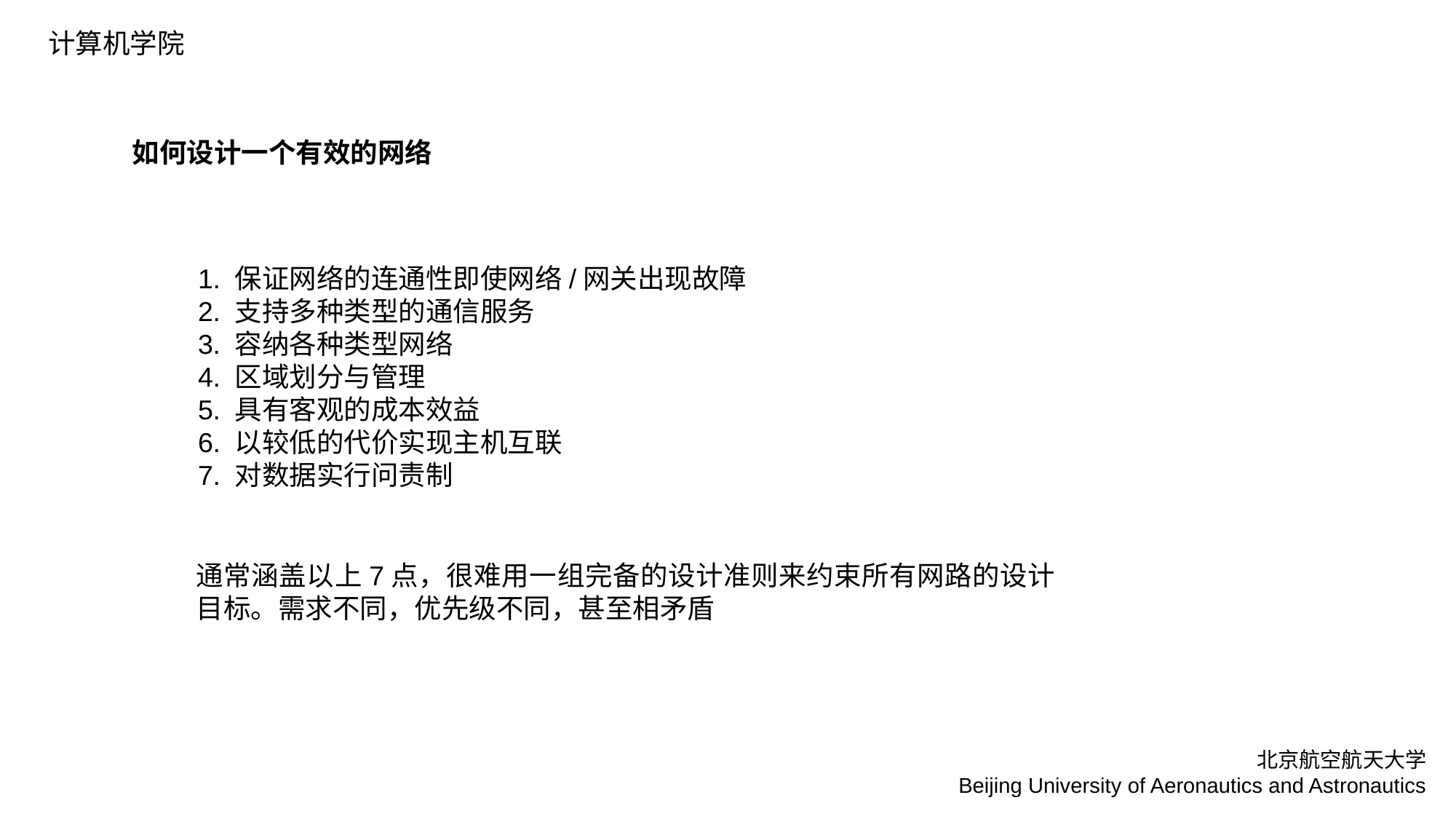

如何设计一个有效的网络
1. 保证网络的连通性即使网络/网关出现故障
2. 支持多种类型的通信服务
3. 容纳各种类型网络
4. 区域划分与管理
5. 具有客观的成本效益
6. 以较低的代价实现主机互联
7. 对数据实行问责制
通常涵盖以上7点，很难用一组完备的设计准则来约束所有网路的设计目标。需求不同，优先级不同，甚至相矛盾